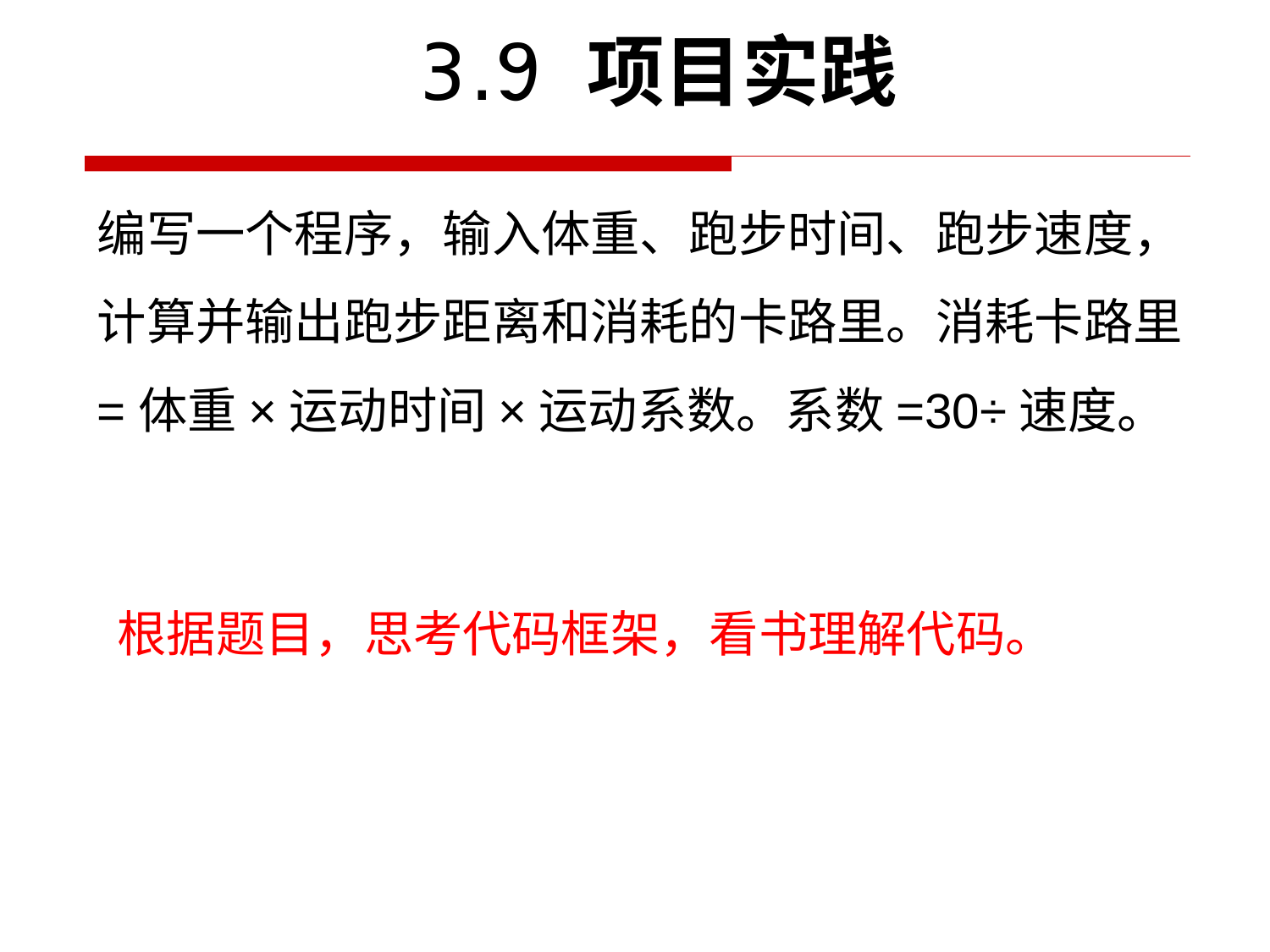

3.9 项目实践
编写一个程序，输入体重、跑步时间、跑步速度，计算并输出跑步距离和消耗的卡路里。消耗卡路里=体重×运动时间×运动系数。系数=30÷速度。
根据题目，思考代码框架，看书理解代码。